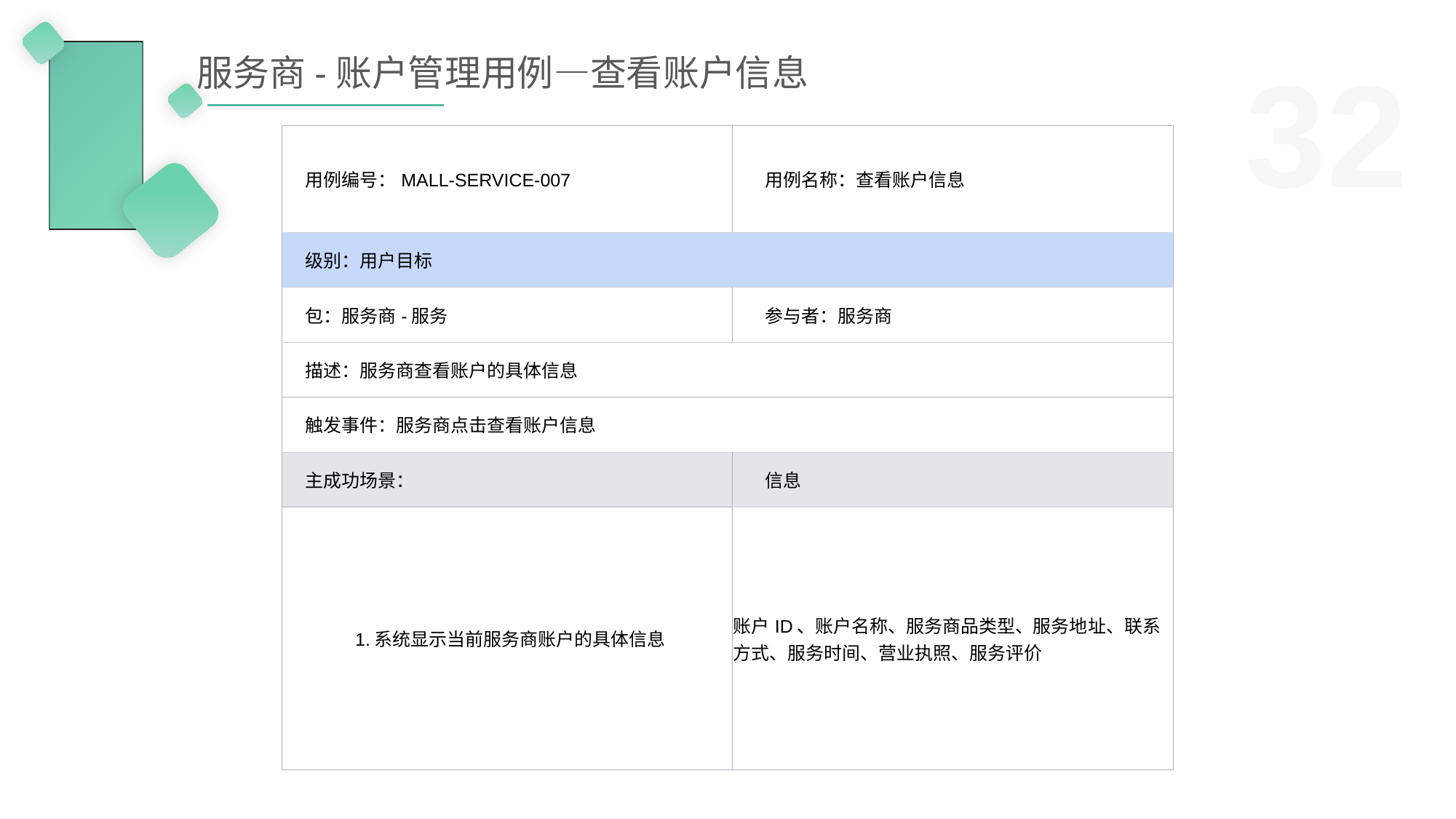

服务商-账户管理用例—查看账户信息
| 用例编号：MALL-SERVICE-007 | 用例名称：查看账户信息 |
| --- | --- |
| 级别：用户目标 |  |
| 包：服务商-服务 | 参与者：服务商 |
| 描述：服务商查看账户的具体信息 |  |
| 触发事件：服务商点击查看账户信息 |  |
| 主成功场景： | 信息 |
| 1.系统显示当前服务商账户的具体信息 | 账户ID、账户名称、服务商品类型、服务地址、联系方式、服务时间、营业执照、服务评价 |